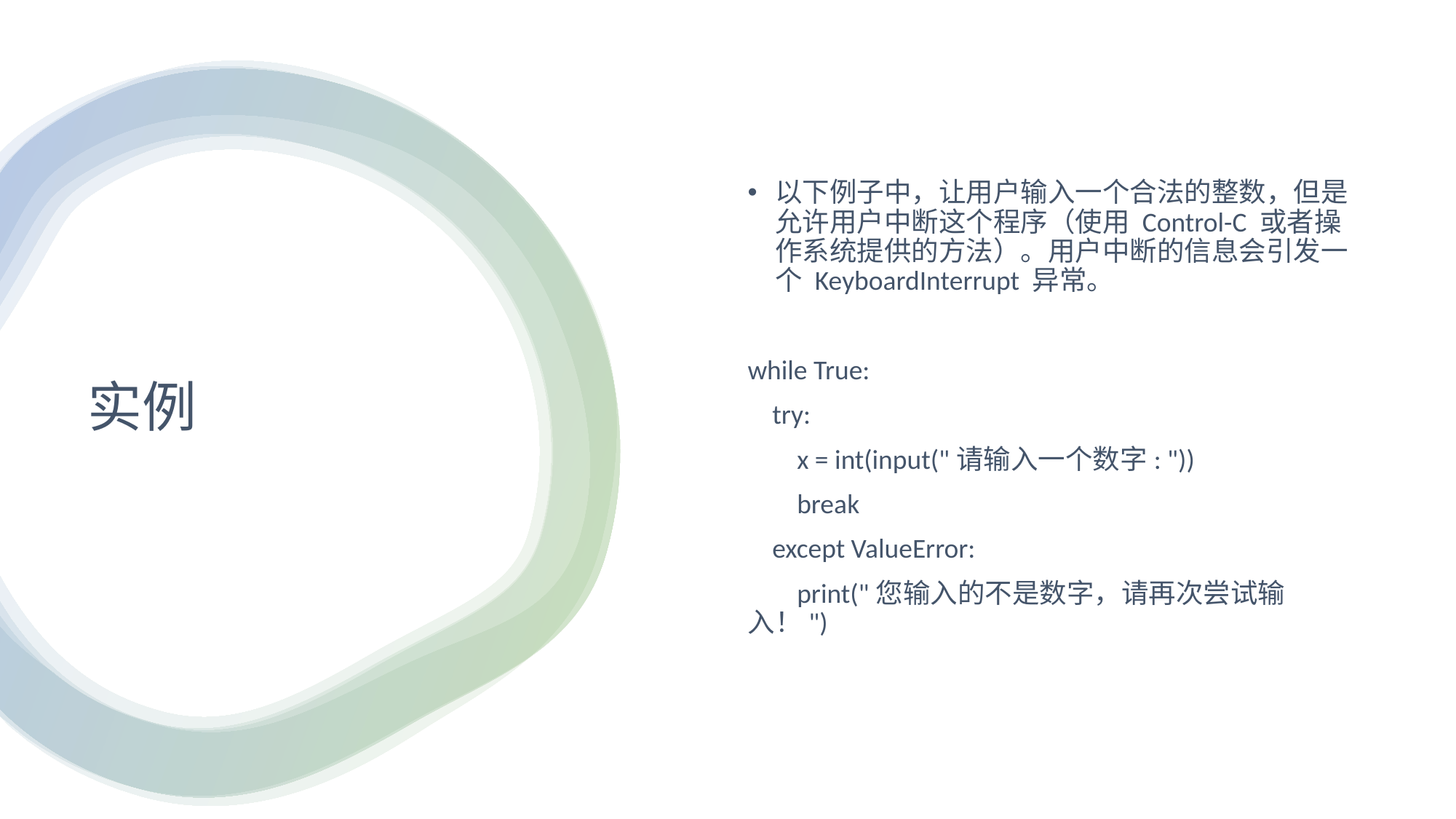

以下例子中，让用户输入一个合法的整数，但是允许用户中断这个程序（使用 Control-C 或者操作系统提供的方法）。用户中断的信息会引发一个 KeyboardInterrupt 异常。

while True:
    try:
        x = int(input("请输入一个数字: "))
        break
    except ValueError:
        print("您输入的不是数字，请再次尝试输入！")
# 实例